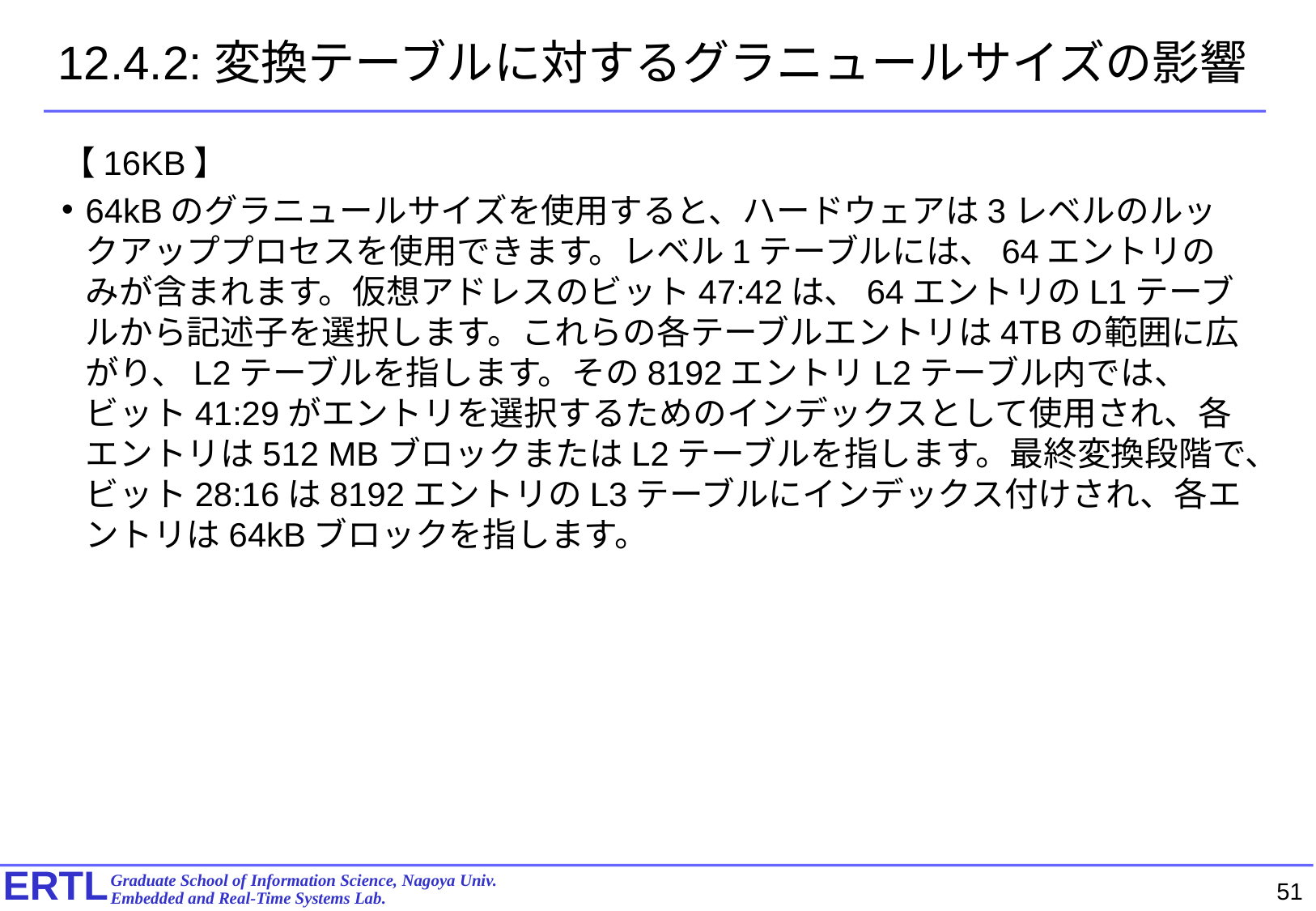

# 12.4.2:変換テーブルに対するグラニュールサイズの影響
【16KB】
64kBのグラニュールサイズを使用すると、ハードウェアは3レベルのルックアッププロセスを使用できます。レベル1テーブルには、64エントリのみが含まれます。仮想アドレスのビット47:42は、64エントリのL1テーブルから記述子を選択します。これらの各テーブルエントリは4TBの範囲に広がり、L2テーブルを指します。その8192エントリL2テーブル内では、ビット41:29がエントリを選択するためのインデックスとして使用され、各エントリは512 MBブロックまたはL2テーブルを指します。最終変換段階で、ビット28:16は8192エントリのL3テーブルにインデックス付けされ、各エントリは64kBブロックを指します。
51